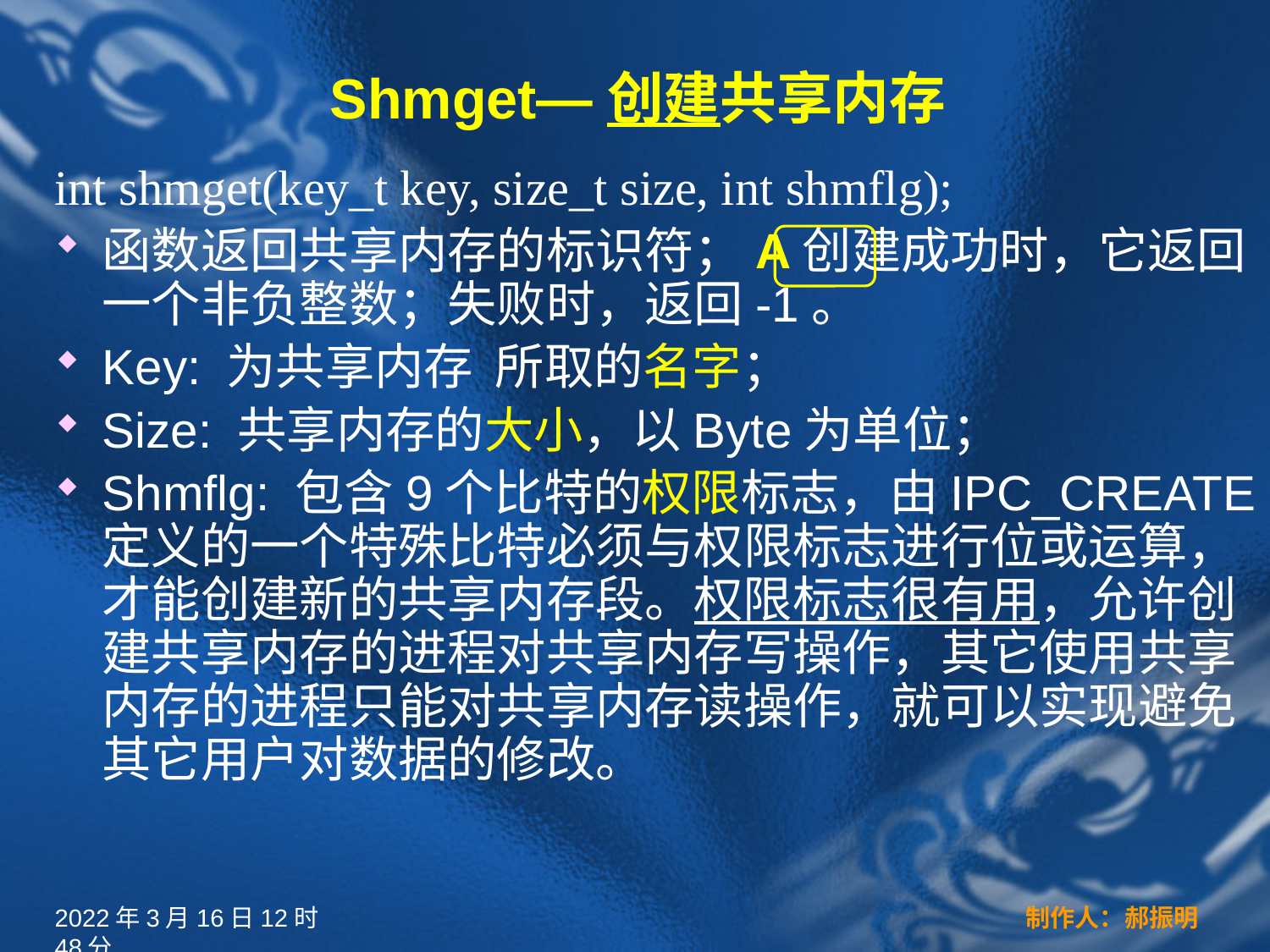

# Shmget—创建共享内存
int shmget(key_t key, size_t size, int shmflg);
函数返回共享内存的标识符；A创建成功时，它返回一个非负整数；失败时，返回-1。
Key: 为共享内存  所取的名字；
Size: 共享内存的大小，以Byte为单位；
Shmflg: 包含9个比特的权限标志，由IPC_CREATE定义的一个特殊比特必须与权限标志进行位或运算，才能创建新的共享内存段。权限标志很有用，允许创建共享内存的进程对共享内存写操作，其它使用共享内存的进程只能对共享内存读操作，就可以实现避免其它用户对数据的修改。

2022年3月16日12时48分
制作人：郝振明